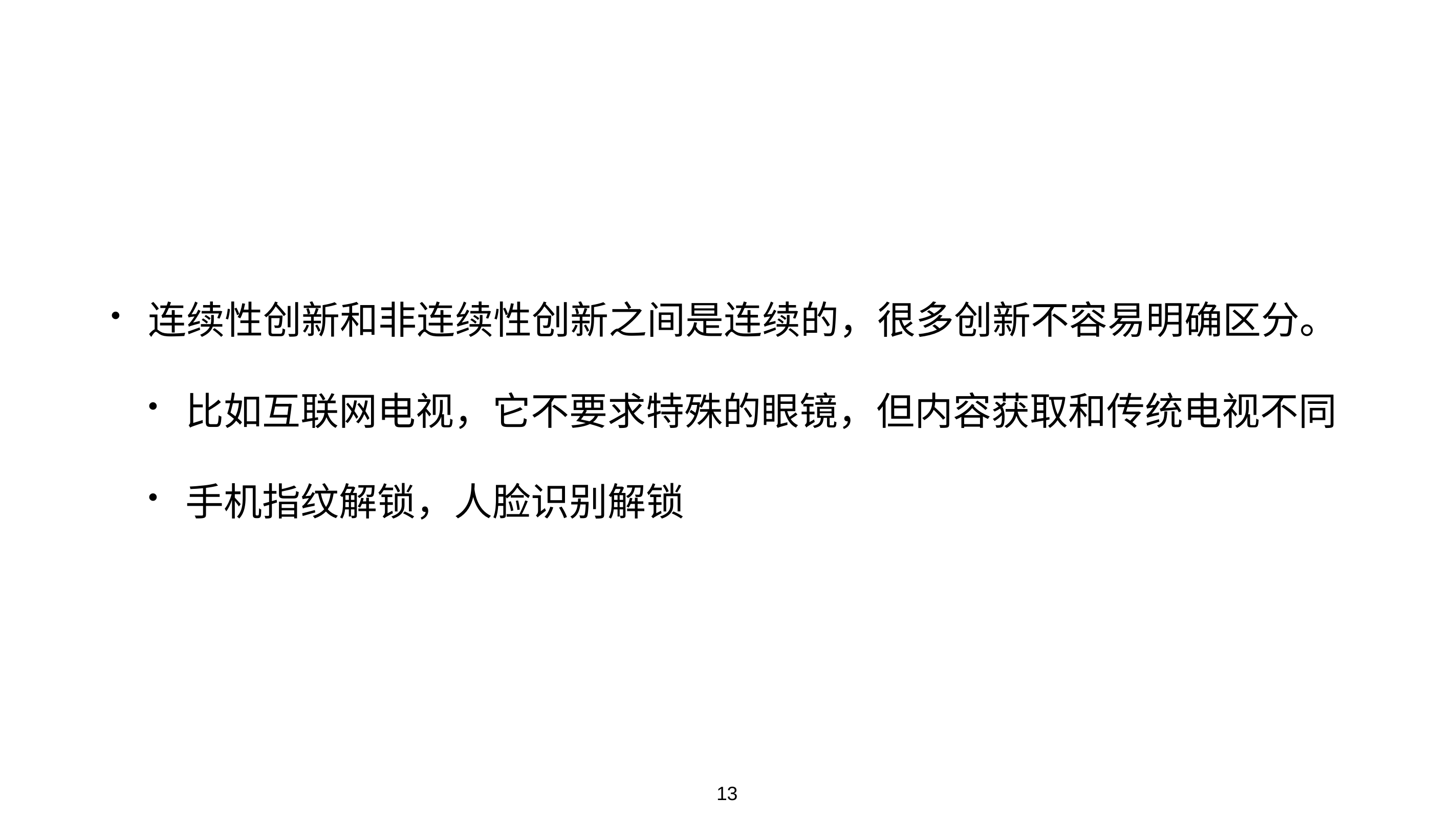

连续性创新和非连续性创新之间是连续的，很多创新不容易明确区分。
比如互联网电视，它不要求特殊的眼镜，但内容获取和传统电视不同
手机指纹解锁，人脸识别解锁
13